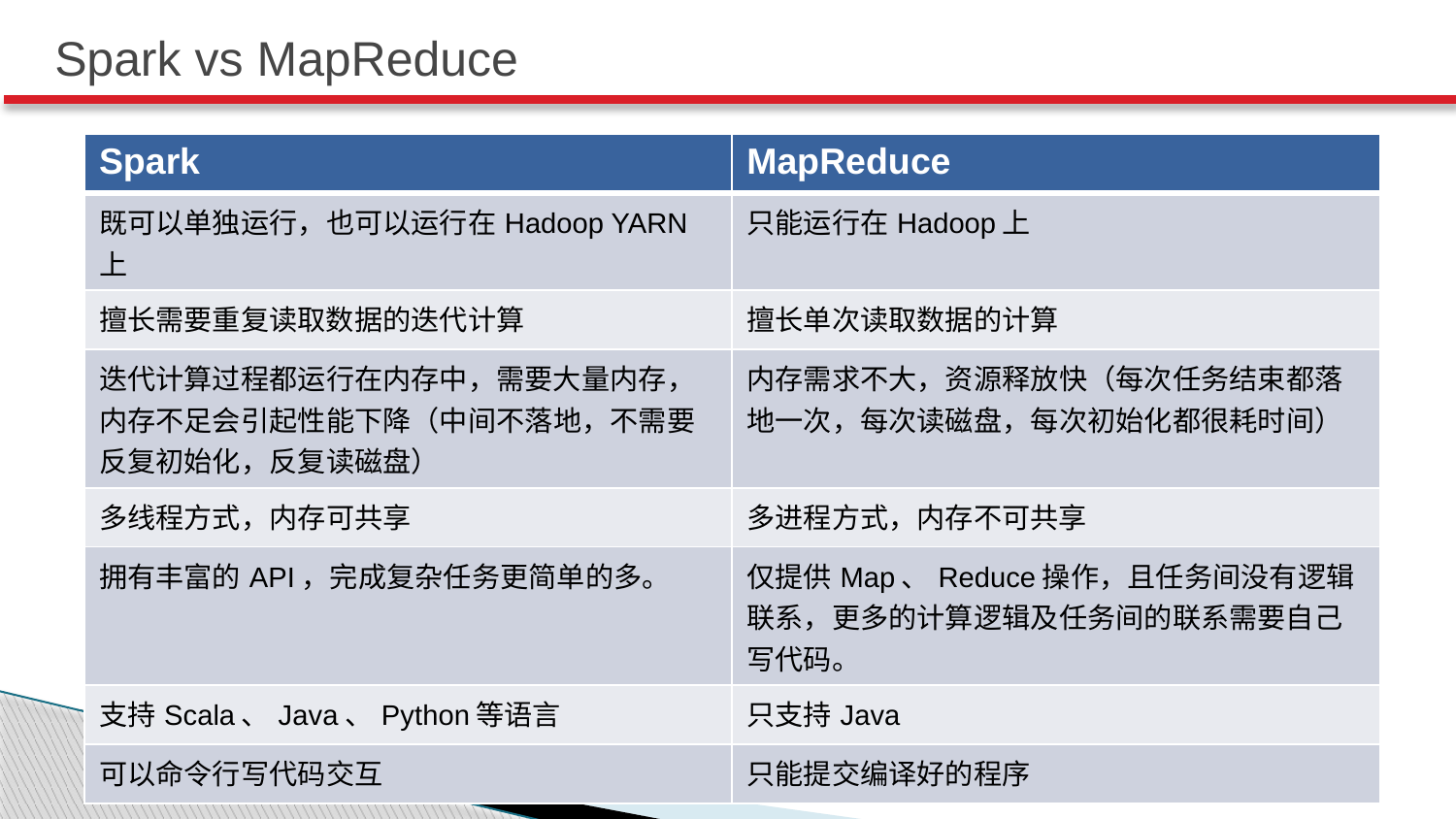

# Spark vs MapReduce
| Spark | MapReduce |
| --- | --- |
| 既可以单独运行，也可以运行在Hadoop YARN上 | 只能运行在Hadoop上 |
| 擅长需要重复读取数据的迭代计算 | 擅长单次读取数据的计算 |
| 迭代计算过程都运行在内存中，需要大量内存，内存不足会引起性能下降（中间不落地，不需要反复初始化，反复读磁盘） | 内存需求不大，资源释放快（每次任务结束都落地一次，每次读磁盘，每次初始化都很耗时间） |
| 多线程方式，内存可共享 | 多进程方式，内存不可共享 |
| 拥有丰富的API，完成复杂任务更简单的多。 | 仅提供Map、Reduce操作，且任务间没有逻辑联系，更多的计算逻辑及任务间的联系需要自己写代码。 |
| 支持Scala、Java、Python等语言 | 只支持Java |
| 可以命令行写代码交互 | 只能提交编译好的程序 |